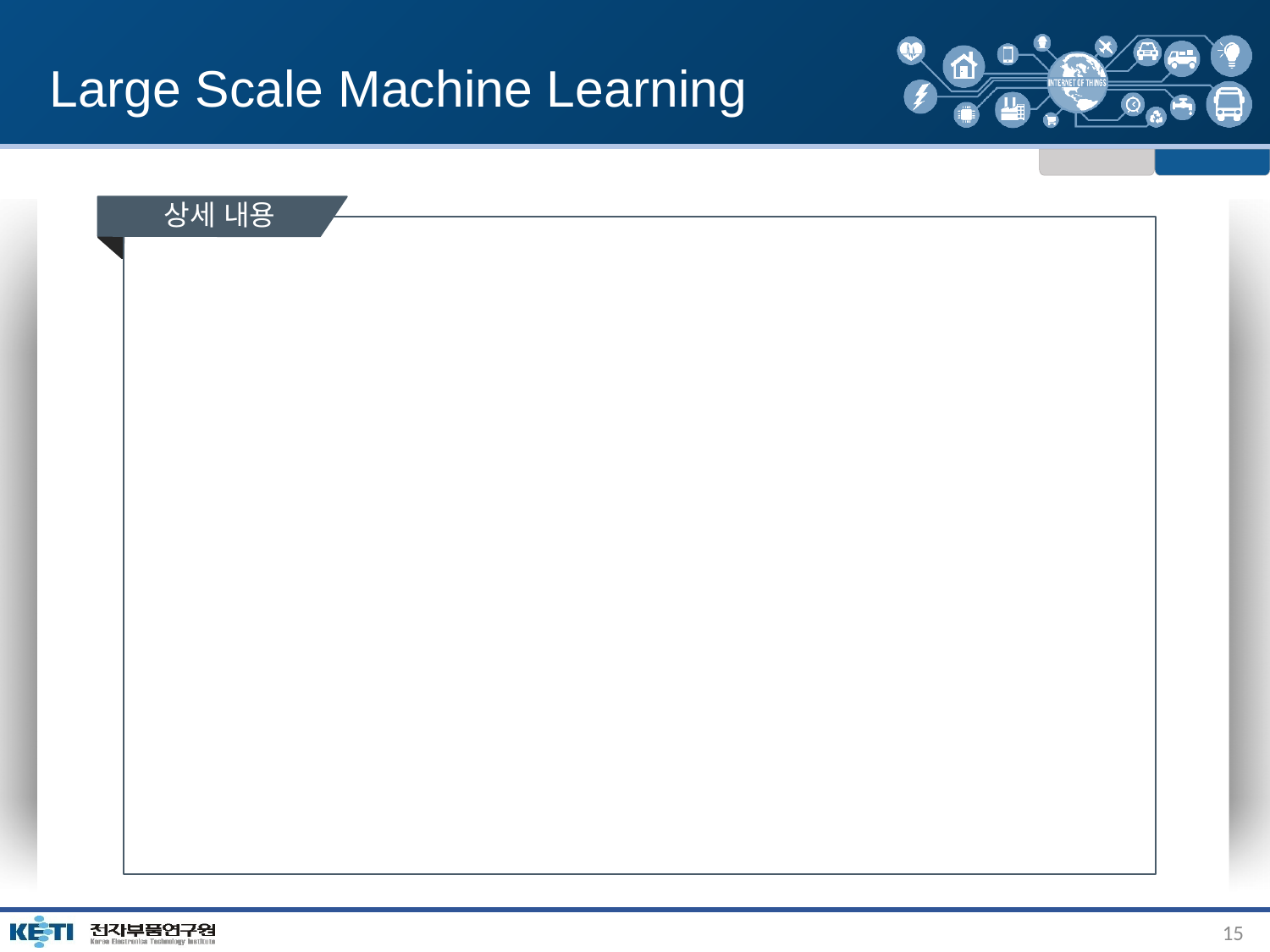

# Large Scale Machine Learning
상세 내용

15